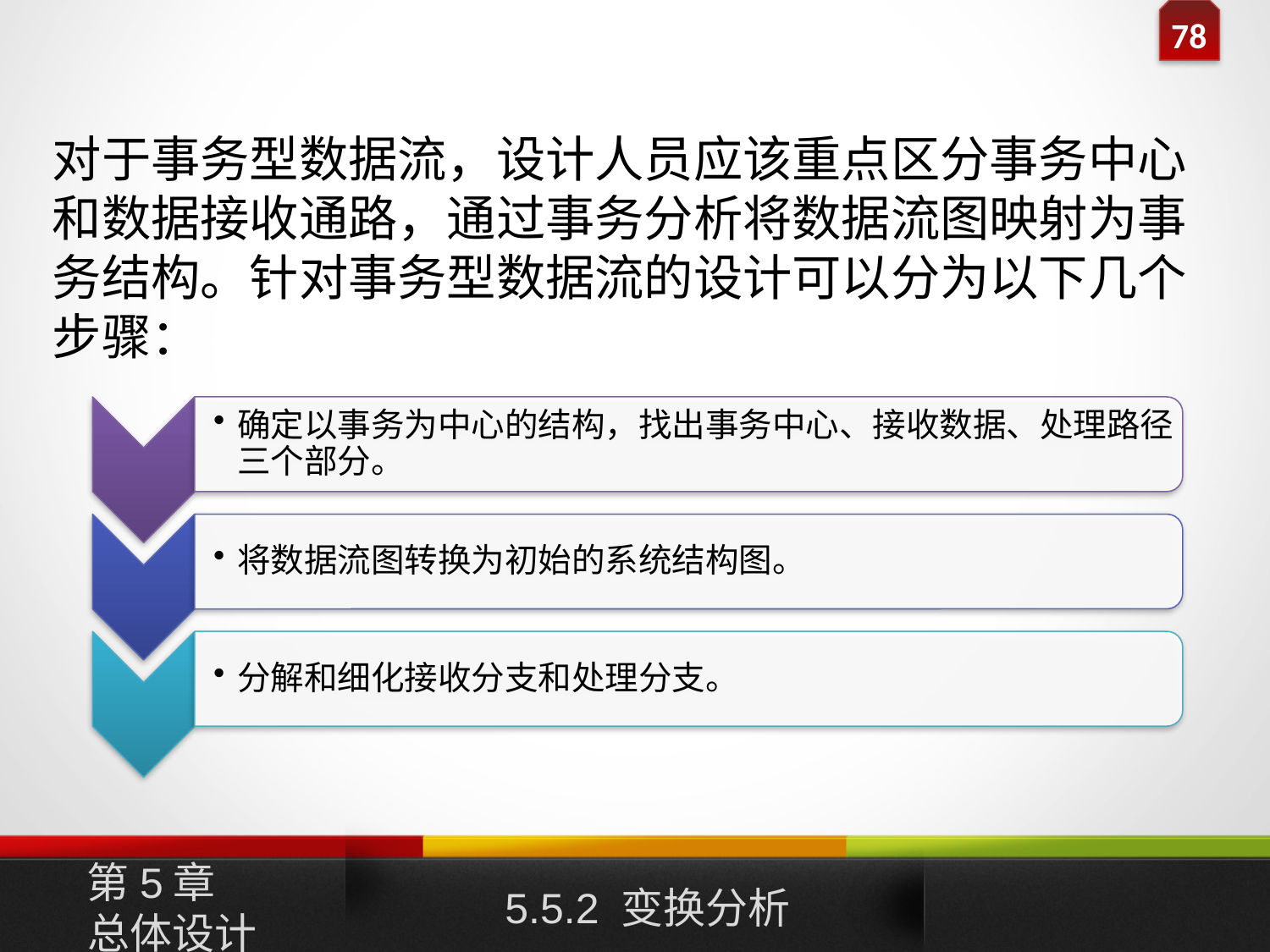

# 面向数据流的设计方法
对于事务型数据流，设计人员应该重点区分事务中心和数据接收通路，通过事务分析将数据流图映射为事务结构。针对事务型数据流的设计可以分为以下几个步骤：

确定以事务为中心的结构，找出事务中心、接收数据、处理路径三个部分。

将数据流图转换为初始的系统结构图。

分解和细化接收分支和处理分支。
第5章
总体设计
5.5.2 变换分析